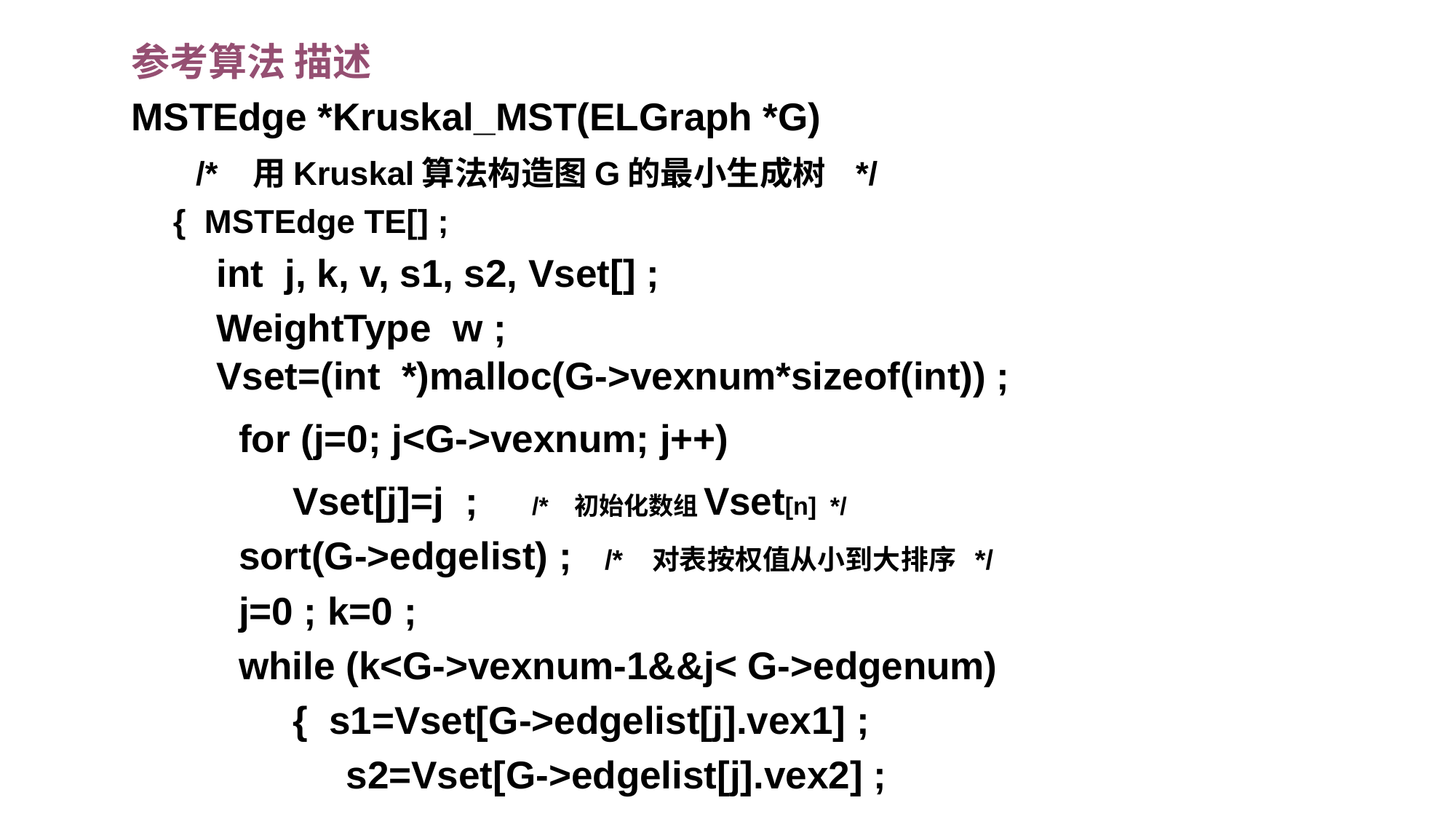

参考算法 描述
MSTEdge *Kruskal_MST(ELGraph *G)
      /*   用Kruskal算法构造图G的最小生成树   */
{  MSTEdge TE[] ;
int  j, k, v, s1, s2, Vset[] ;
WeightType  w ;
Vset=(int  *)malloc(G->vexnum*sizeof(int)) ;
for (j=0; j<G->vexnum; j++)
Vset[j]=j  ;     /*   初始化数组Vset[n]  */
sort(G->edgelist) ;   /*   对表按权值从小到大排序  */
j=0 ; k=0 ;
while (k<G->vexnum-1&&j< G->edgenum)
{  s1=Vset[G->edgelist[j].vex1] ;
s2=Vset[G->edgelist[j].vex2] ;